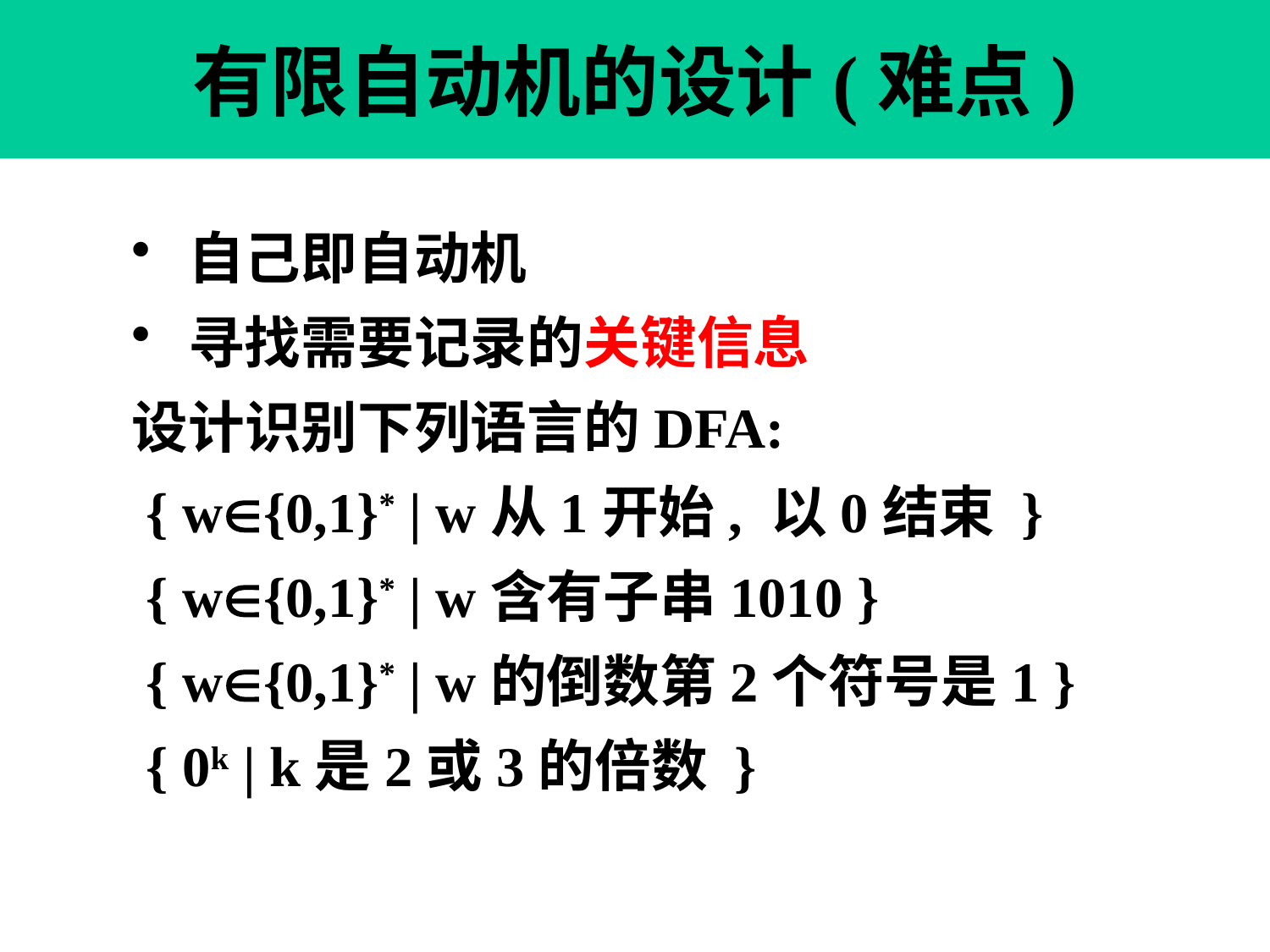

# 有限自动机的设计(难点)
 自己即自动机
 寻找需要记录的关键信息
设计识别下列语言的DFA:
 { w∈{0,1}* | w从1开始, 以0结束 }
 { w∈{0,1}* | w含有子串1010 }
 { w∈{0,1}* | w的倒数第2个符号是1 }
 { 0k | k是2或3的倍数 }